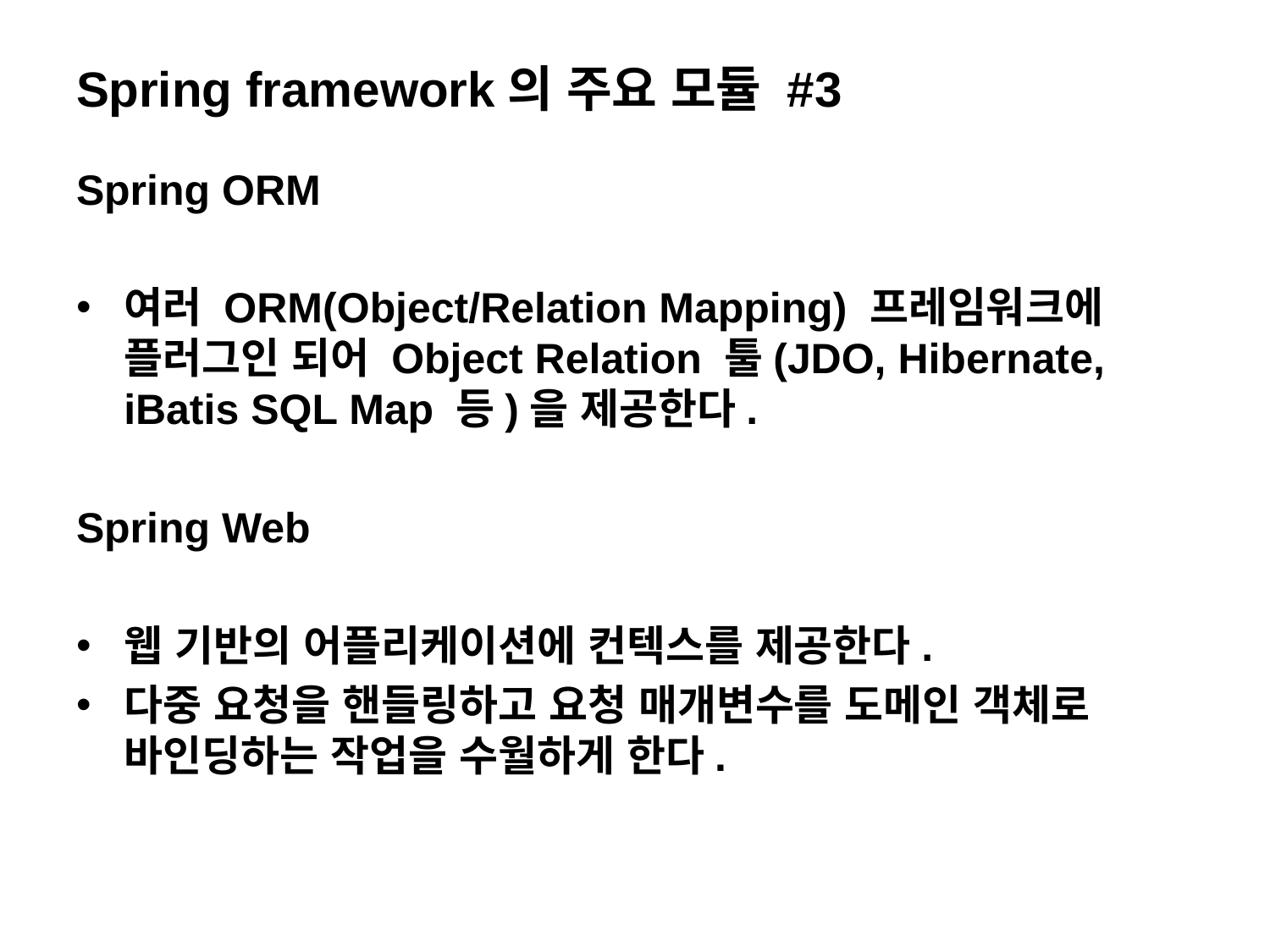

# Spring framework의 주요 모듈 #3
Spring ORM

여러 ORM(Object/Relation Mapping) 프레임워크에 플러그인 되어 Object Relation 툴(JDO, Hibernate, iBatis SQL Map 등)을 제공한다.

Spring Web

웹 기반의 어플리케이션에 컨텍스를 제공한다.
다중 요청을 핸들링하고 요청 매개변수를 도메인 객체로 바인딩하는 작업을 수월하게 한다.